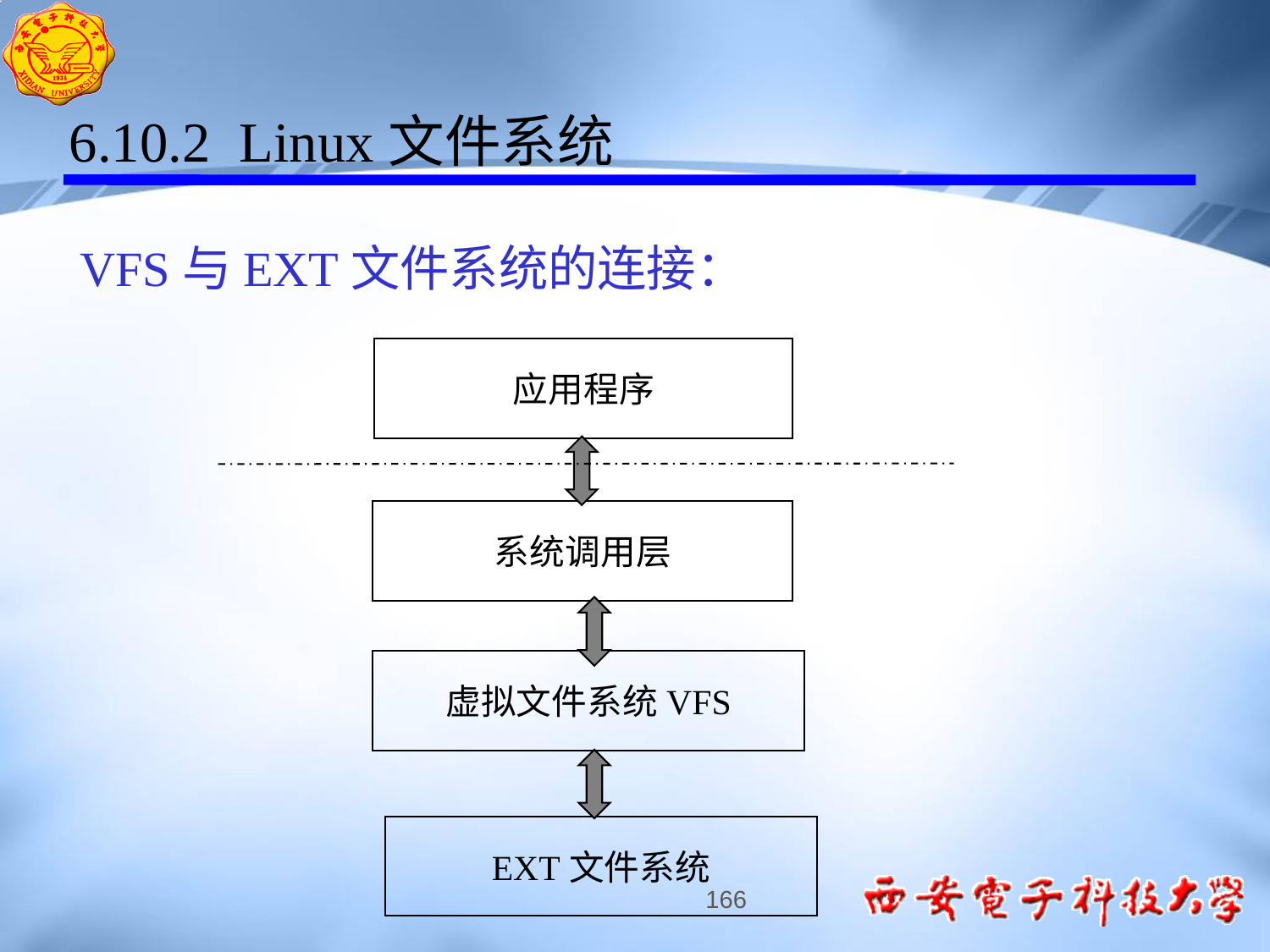

6.10.2  Linux文件系统
VFS与EXT文件系统的连接：

应用程序

系统调用层

虚拟文件系统VFS

EXT文件系统
166